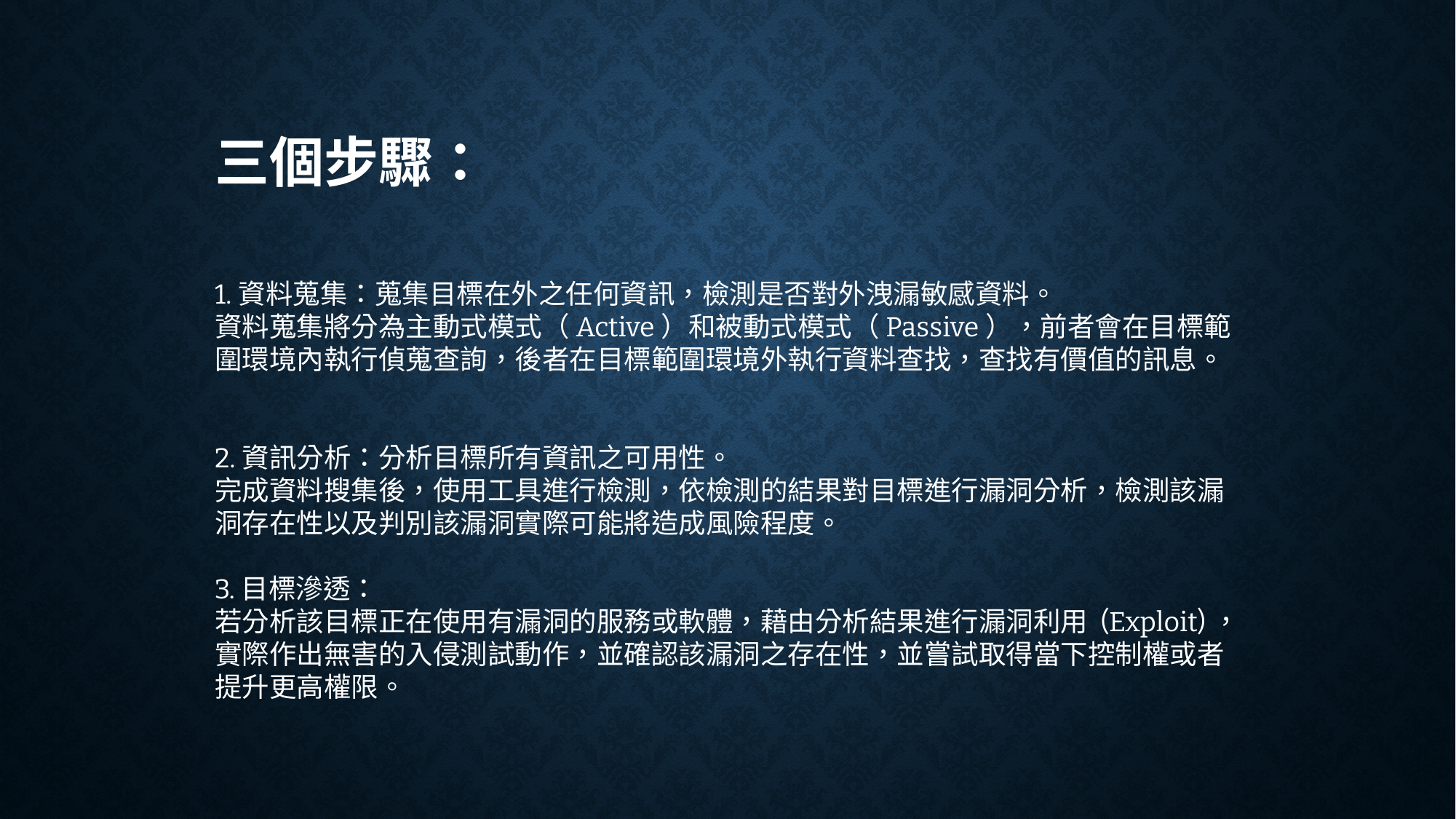

三個步驟：
1.資料蒐集：蒐集目標在外之任何資訊，檢測是否對外洩漏敏感資料。
資料蒐集將分為主動式模式（Active）和被動式模式（Passive），前者會在目標範圍環境內執行偵蒐查詢，後者在目標範圍環境外執行資料查找，查找有價值的訊息。

2.資訊分析：分析目標所有資訊之可用性。
完成資料搜集後，使用工具進行檢測，依檢測的結果對目標進行漏洞分析，檢測該漏洞存在性以及判別該漏洞實際可能將造成風險程度。

3.目標滲透：
若分析該目標正在使用有漏洞的服務或軟體，藉由分析結果進行漏洞利用 (Exploit)，實際作出無害的入侵測試動作，並確認該漏洞之存在性，並嘗試取得當下控制權或者提升更高權限。